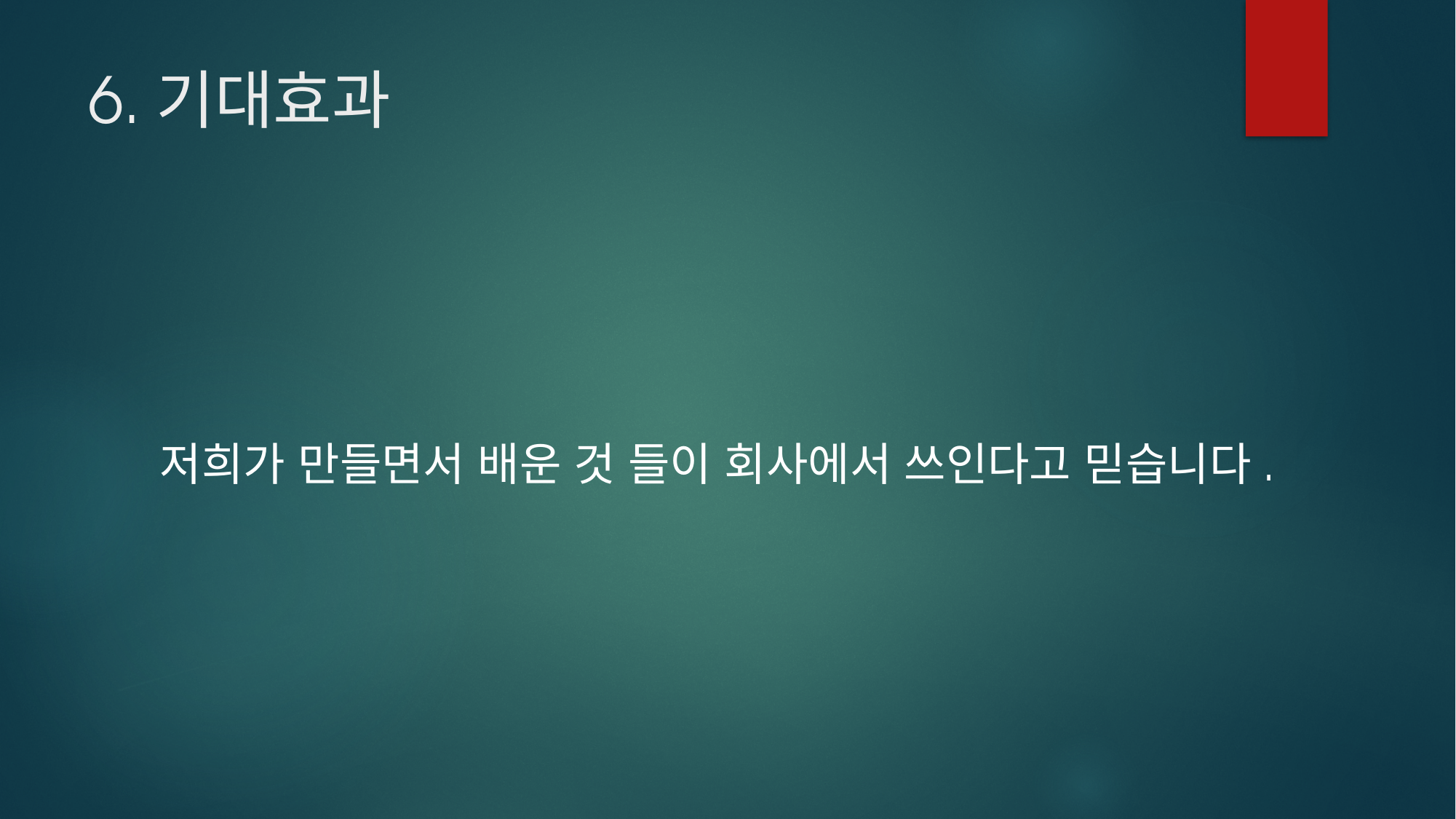

# 6.기대효과
 저희가 만들면서 배운 것 들이 회사에서 쓰인다고 믿습니다.